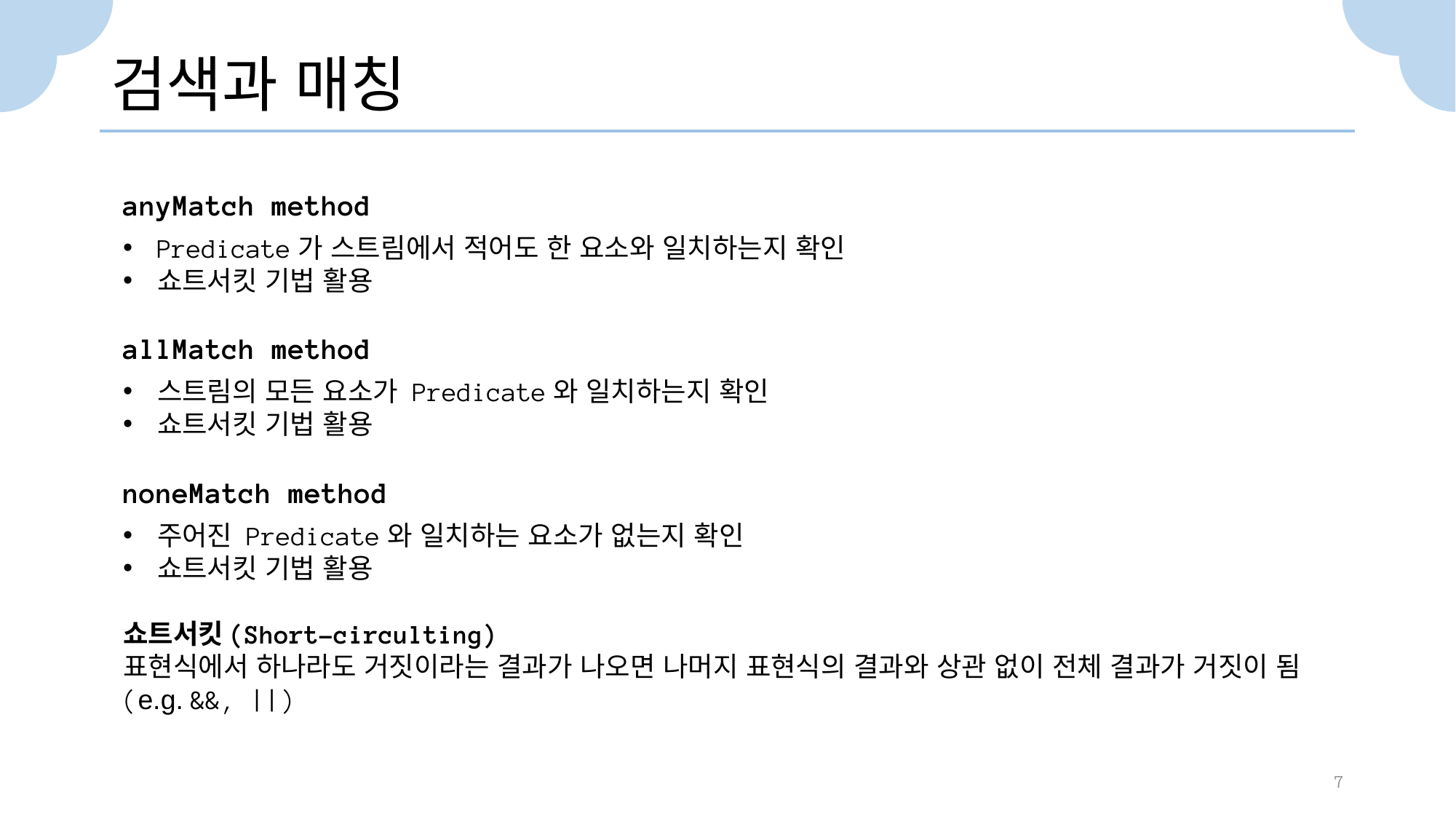

# 검색과 매칭
anyMatch method
Predicate가 스트림에서 적어도 한 요소와 일치하는지 확인
쇼트서킷 기법 활용

allMatch method
스트림의 모든 요소가 Predicate와 일치하는지 확인
쇼트서킷 기법 활용

noneMatch method
주어진 Predicate와 일치하는 요소가 없는지 확인
쇼트서킷 기법 활용

쇼트서킷(Short-circulting)
표현식에서 하나라도 거짓이라는 결과가 나오면 나머지 표현식의 결과와 상관 없이 전체 결과가 거짓이 됨(e.g. &&, ||)
7